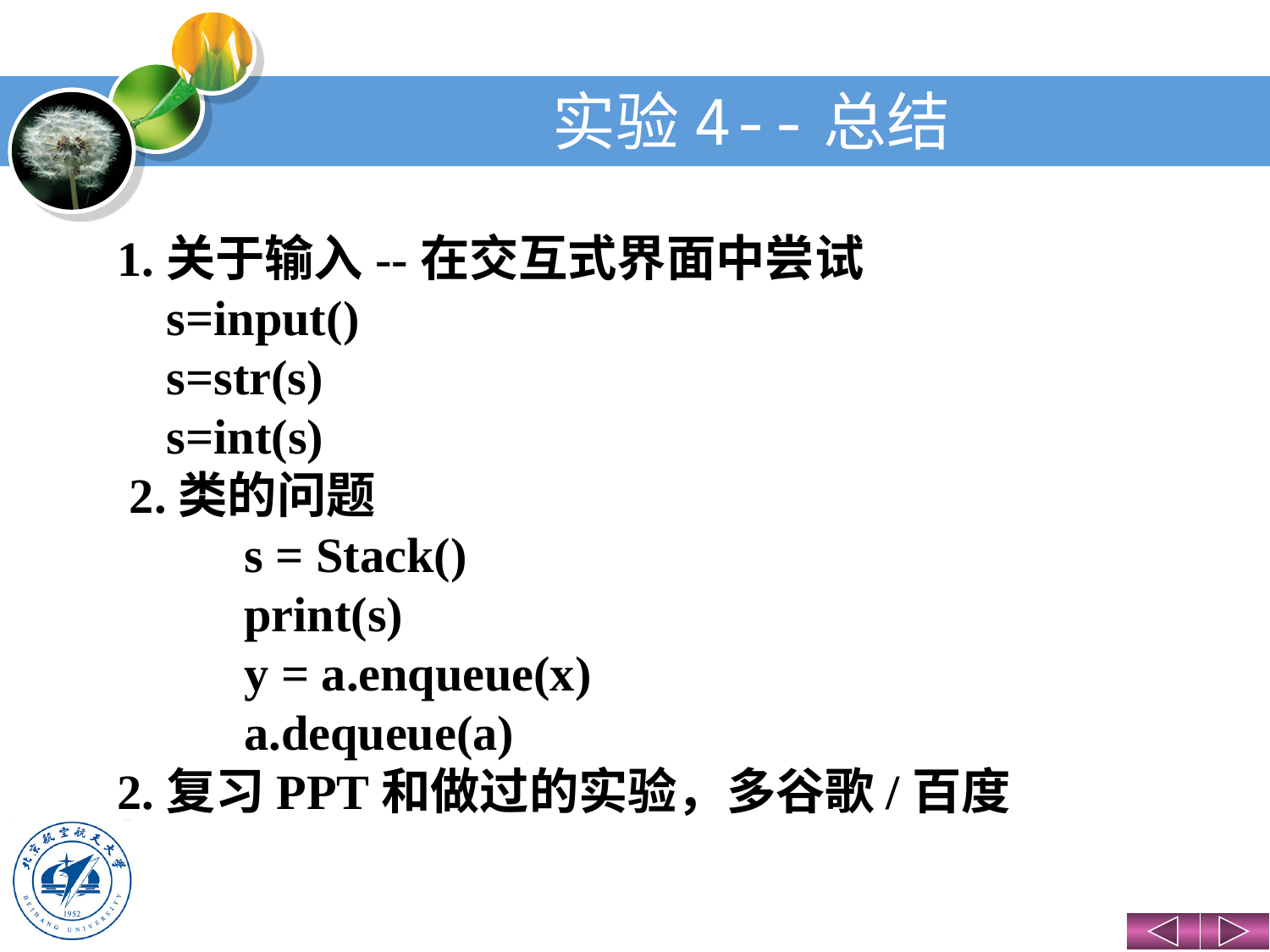

# 实验4--总结

1.关于输入--在交互式界面中尝试
    s=input()
    s=str(s)
    s=int(s)
 2.类的问题
s = Stack()
print(s)
y = a.enqueue(x)
a.dequeue(a)
2.复习PPT和做过的实验，多谷歌/百度

3